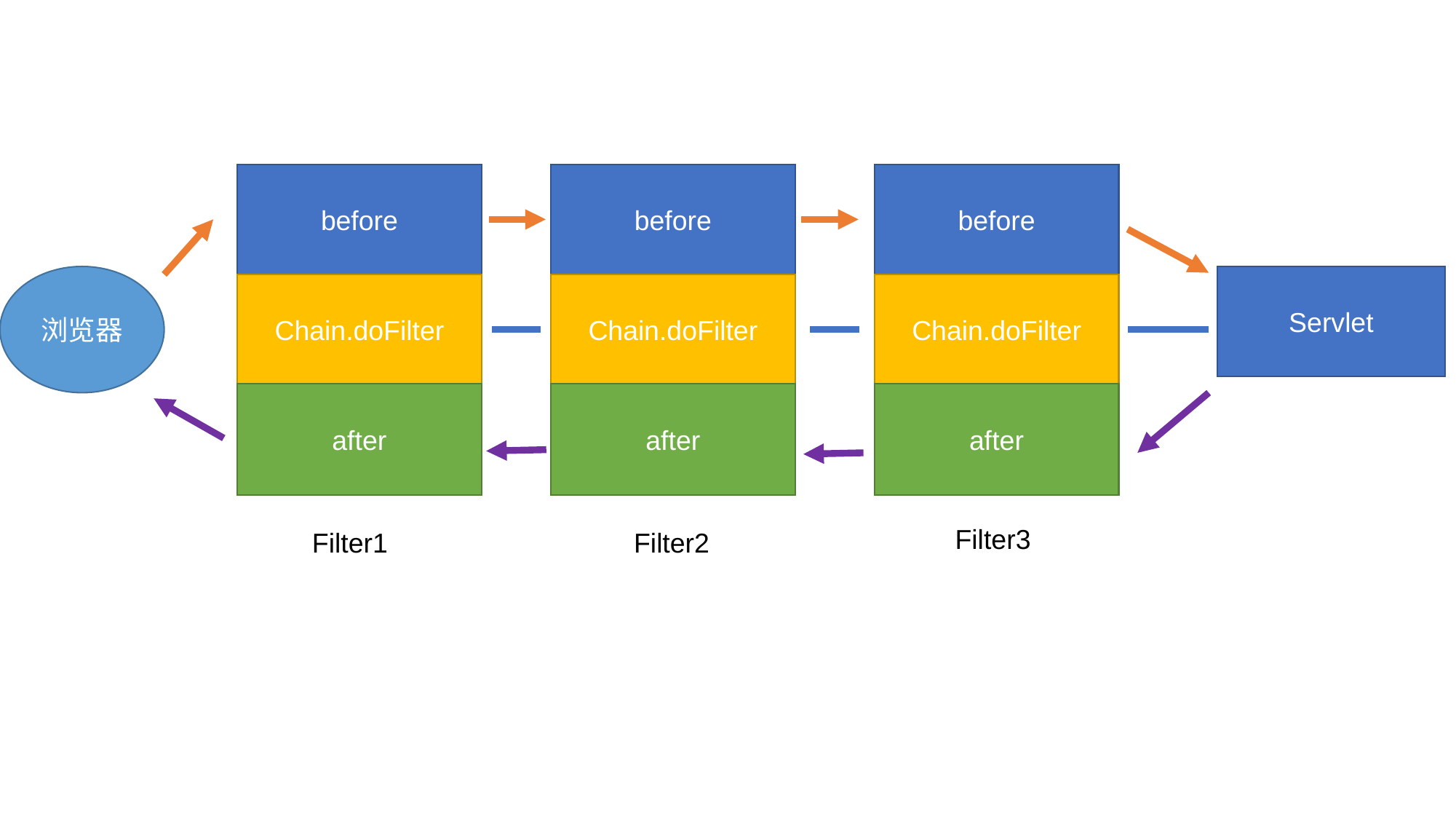

before
before
before
浏览器
Servlet
Chain.doFilter
Chain.doFilter
Chain.doFilter
after
after
after
Filter3
Filter1
Filter2